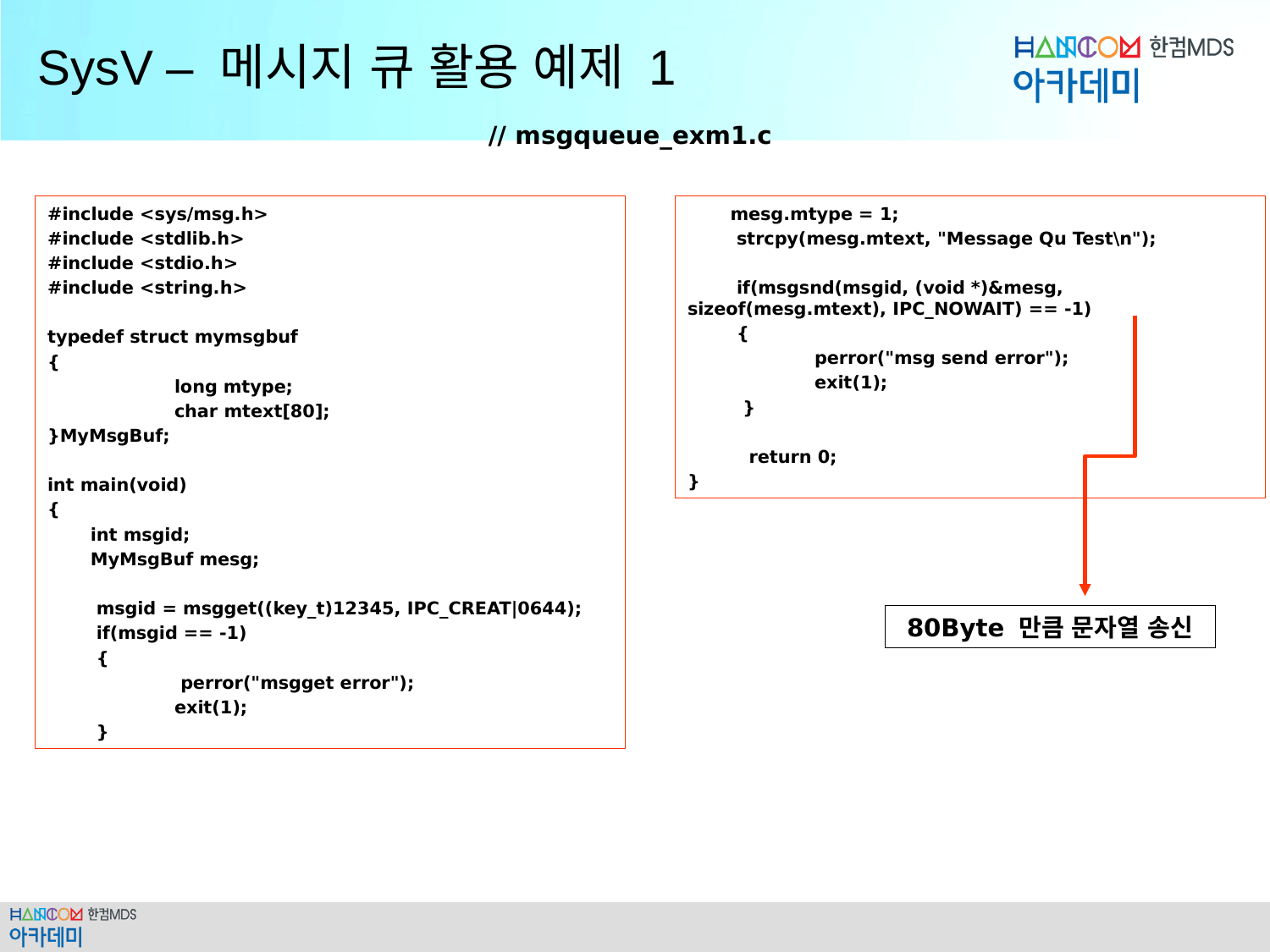

# SysV – 메시지 큐 활용 예제 1
// msgqueue_exm1.c
#include <sys/msg.h>
#include <stdlib.h>
#include <stdio.h>
#include <string.h>

typedef struct mymsgbuf
{
	long mtype;
	char mtext[80];
}MyMsgBuf;

int main(void)
{
       int msgid;
       MyMsgBuf mesg;

        msgid = msgget((key_t)12345, IPC_CREAT|0644);
        if(msgid == -1)
        {
	 perror("msgget error");
	exit(1);
        }
       mesg.mtype = 1;
        strcpy(mesg.mtext, "Message Qu Test\n");

        if(msgsnd(msgid, (void *)&mesg, sizeof(mesg.mtext), IPC_NOWAIT) == -1)
        {
	perror("msg send error");
	exit(1);
         }

          return 0;
}
80Byte 만큼 문자열 송신